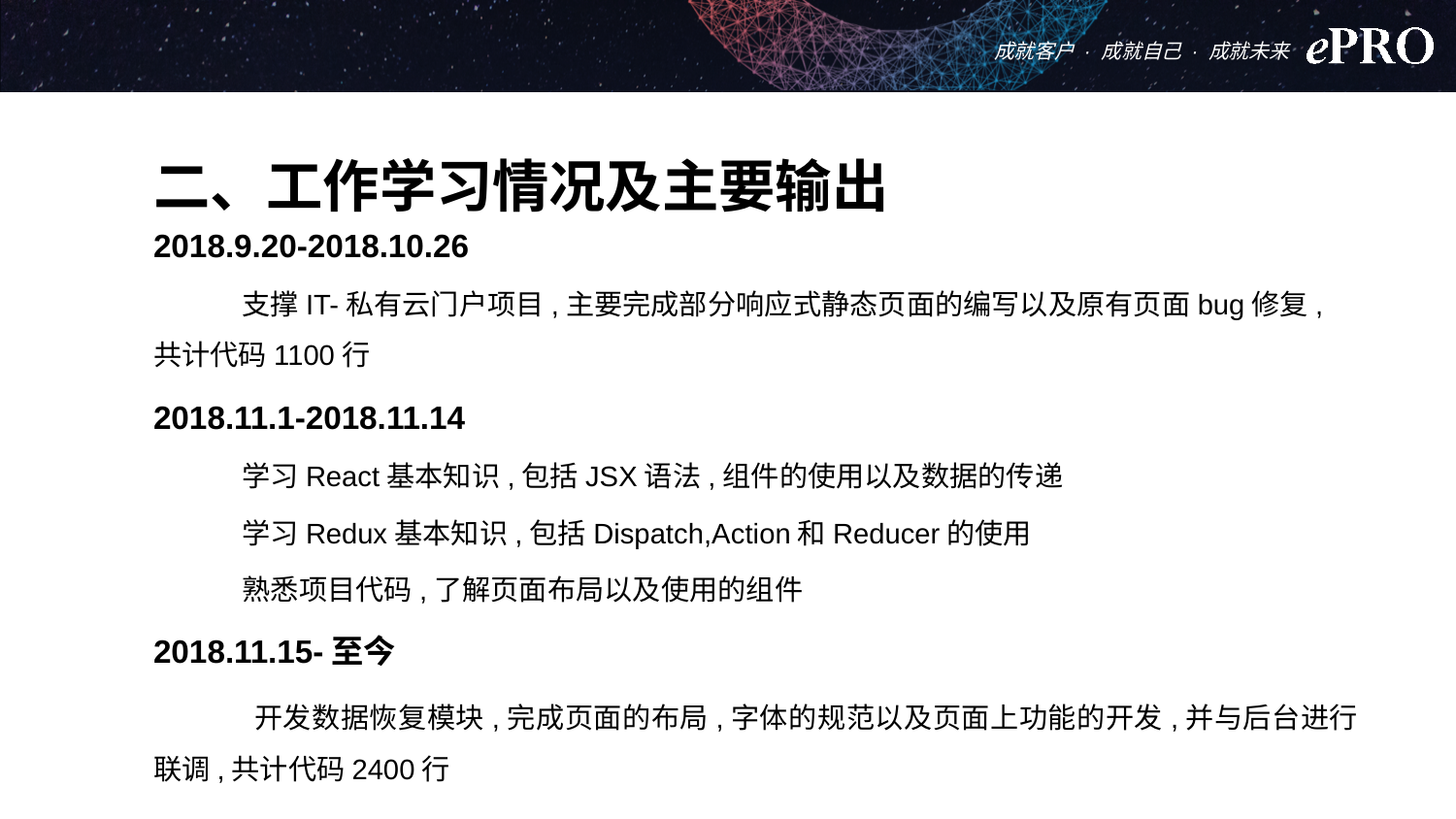

二、工作学习情况及主要输出
2018.9.20-2018.10.26
             支撑IT-私有云门户项目,主要完成部分响应式静态页面的编写以及原有页面bug修复,共计代码1100行
2018.11.1-2018.11.14
             学习React基本知识,包括JSX语法,组件的使用以及数据的传递
             学习Redux基本知识,包括Dispatch,Action和Reducer的使用
             熟悉项目代码,了解页面布局以及使用的组件
2018.11.15-至今
            开发数据恢复模块,完成页面的布局,字体的规范以及页面上功能的开发,并与后台进行联调,共计代码2400行